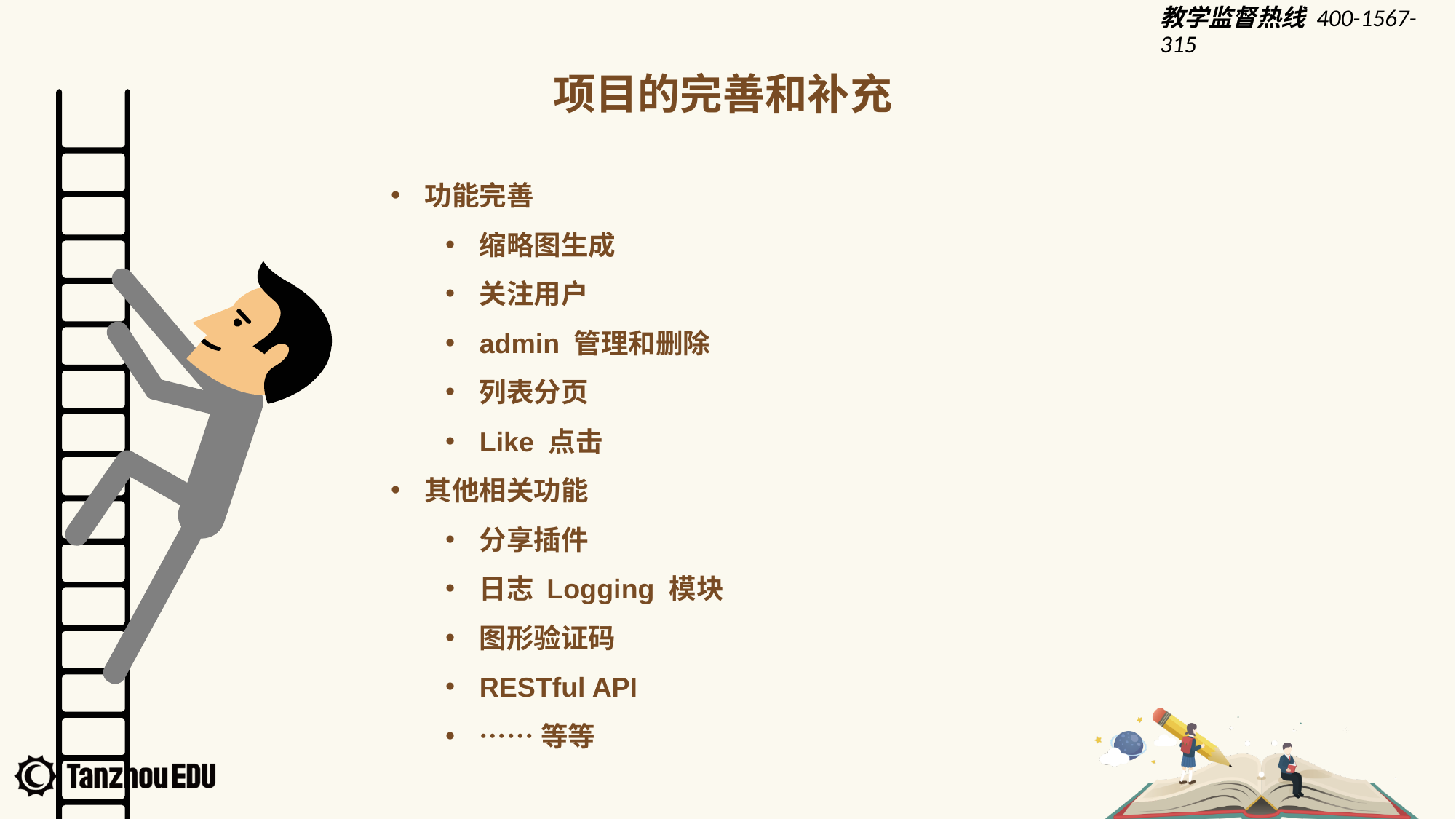

项目的完善和补充

功能完善
缩略图生成
关注用户
admin 管理和删除
列表分页
Like 点击
其他相关功能
分享插件
日志 Logging 模块
图形验证码
RESTful API
……等等